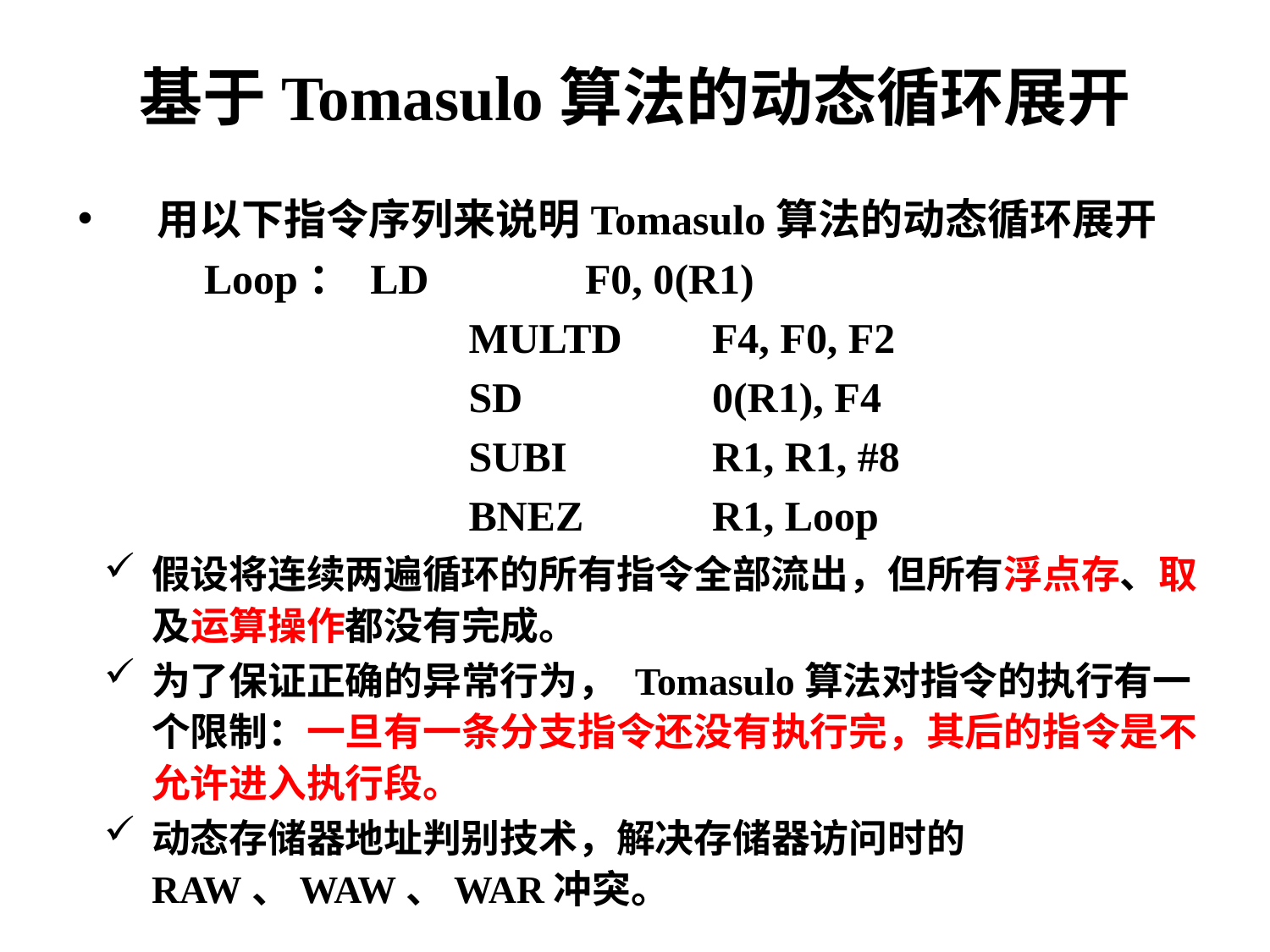

基于Tomasulo算法的动态循环展开
用以下指令序列来说明Tomasulo算法的动态循环展开
Loop： LD		F0, 0(R1)
		 MULTD	F4, F0, F2
		 SD		0(R1), F4
		 SUBI		R1, R1, #8
		 BNEZ		R1, Loop
假设将连续两遍循环的所有指令全部流出，但所有浮点存、取及运算操作都没有完成。
为了保证正确的异常行为， Tomasulo算法对指令的执行有一个限制：一旦有一条分支指令还没有执行完，其后的指令是不允许进入执行段。
动态存储器地址判别技术，解决存储器访问时的RAW、WAW、WAR冲突。